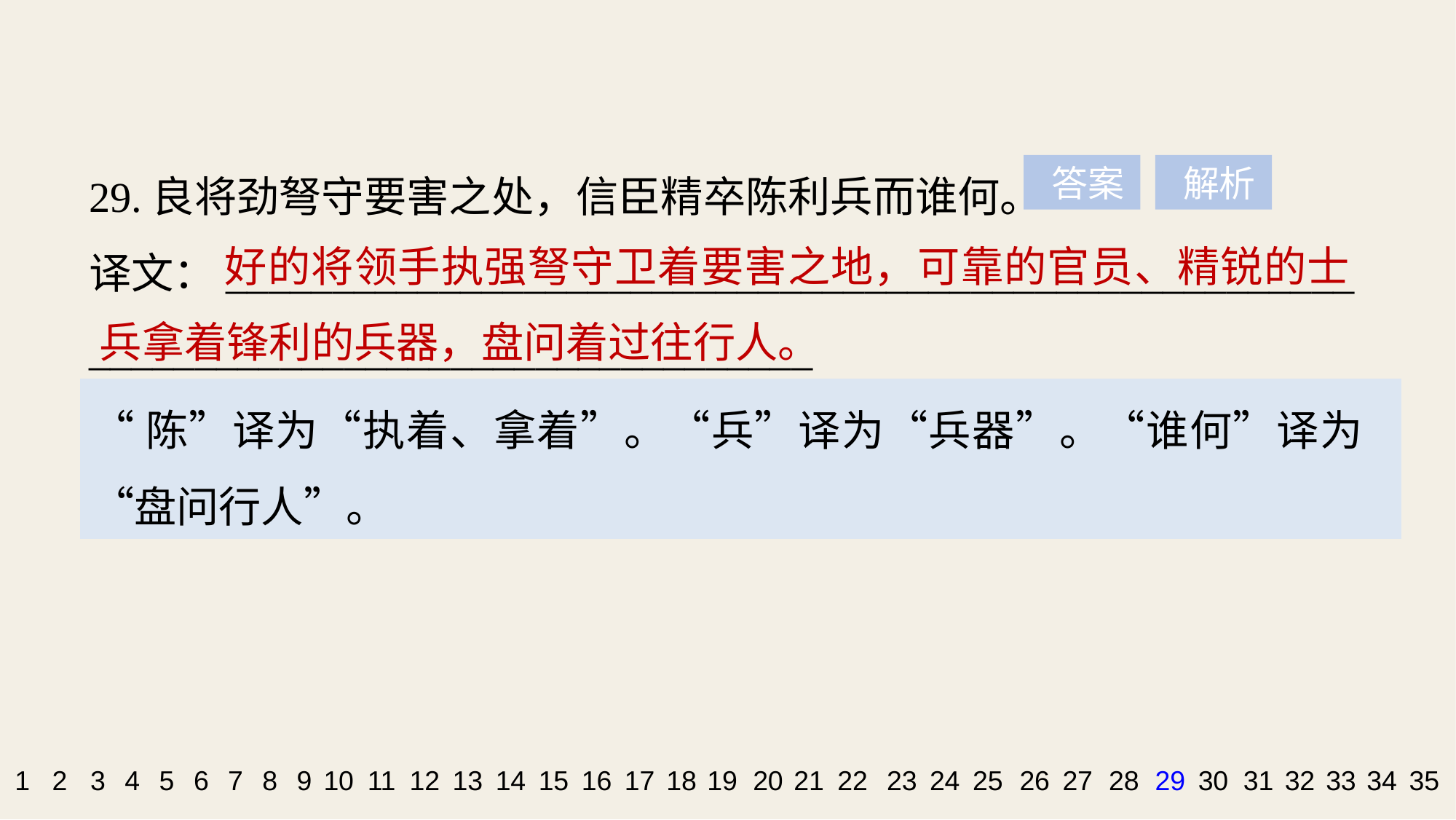

29.良将劲弩守要害之处，信臣精卒陈利兵而谁何。
译文：_____________________________________________________
__________________________________
 答案
 解析
           好的将领手执强弩守卫着要害之地，可靠的官员、精锐的士兵拿着锋利的兵器，盘问着过往行人。
“陈”译为“执着、拿着”。“兵”译为“兵器”。“谁何”译为“盘问行人”。

1
2
3
4
5
6
7
8
9
10
11
12
13
14
15
16
17
18
19
20
21
22
23
24
25
26
27
28
29
30
31
32
33
34
35